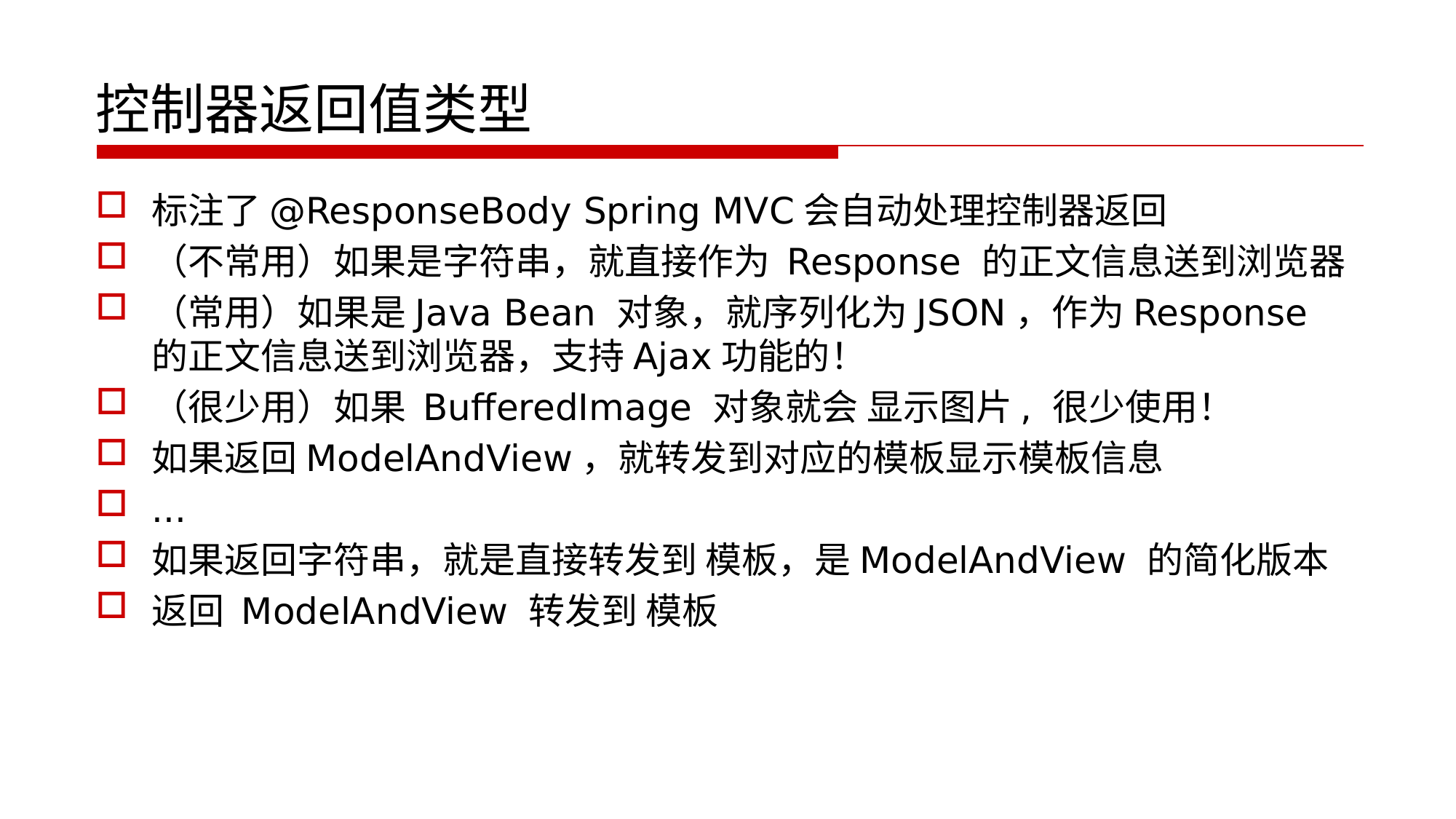

# 控制器返回值类型
标注了@ResponseBody Spring MVC会自动处理控制器返回
（不常用）如果是字符串，就直接作为 Response 的正文信息送到浏览器
（常用）如果是Java Bean 对象，就序列化为JSON，作为Response 的正文信息送到浏览器，支持Ajax功能的！
（很少用）如果 BufferedImage 对象就会 显示图片, 很少使用！
如果返回ModelAndView，就转发到对应的模板显示模板信息
...
如果返回字符串，就是直接转发到 模板，是ModelAndView 的简化版本
返回 ModelAndView 转发到 模板